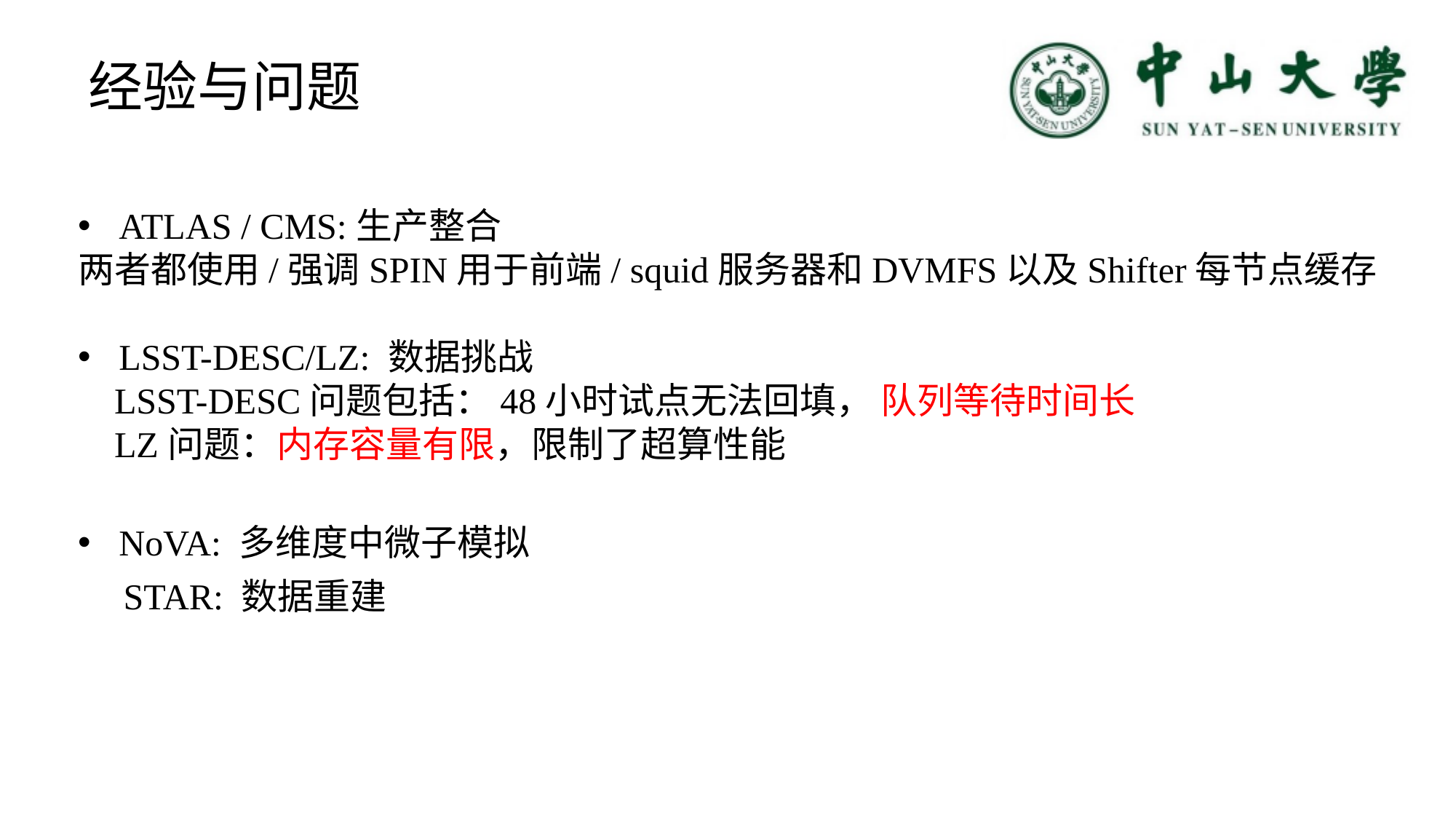

经验与问题
ATLAS / CMS:生产整合
两者都使用/强调SPIN用于前端/ squid服务器和DVMFS以及Shifter每节点缓存

LSST-DESC/LZ: 数据挑战
    LSST-DESC问题包括：48小时试点无法回填， 队列等待时间长
    LZ问题：内存容量有限，限制了超算性能

NoVA: 多维度中微子模拟
     STAR: 数据重建